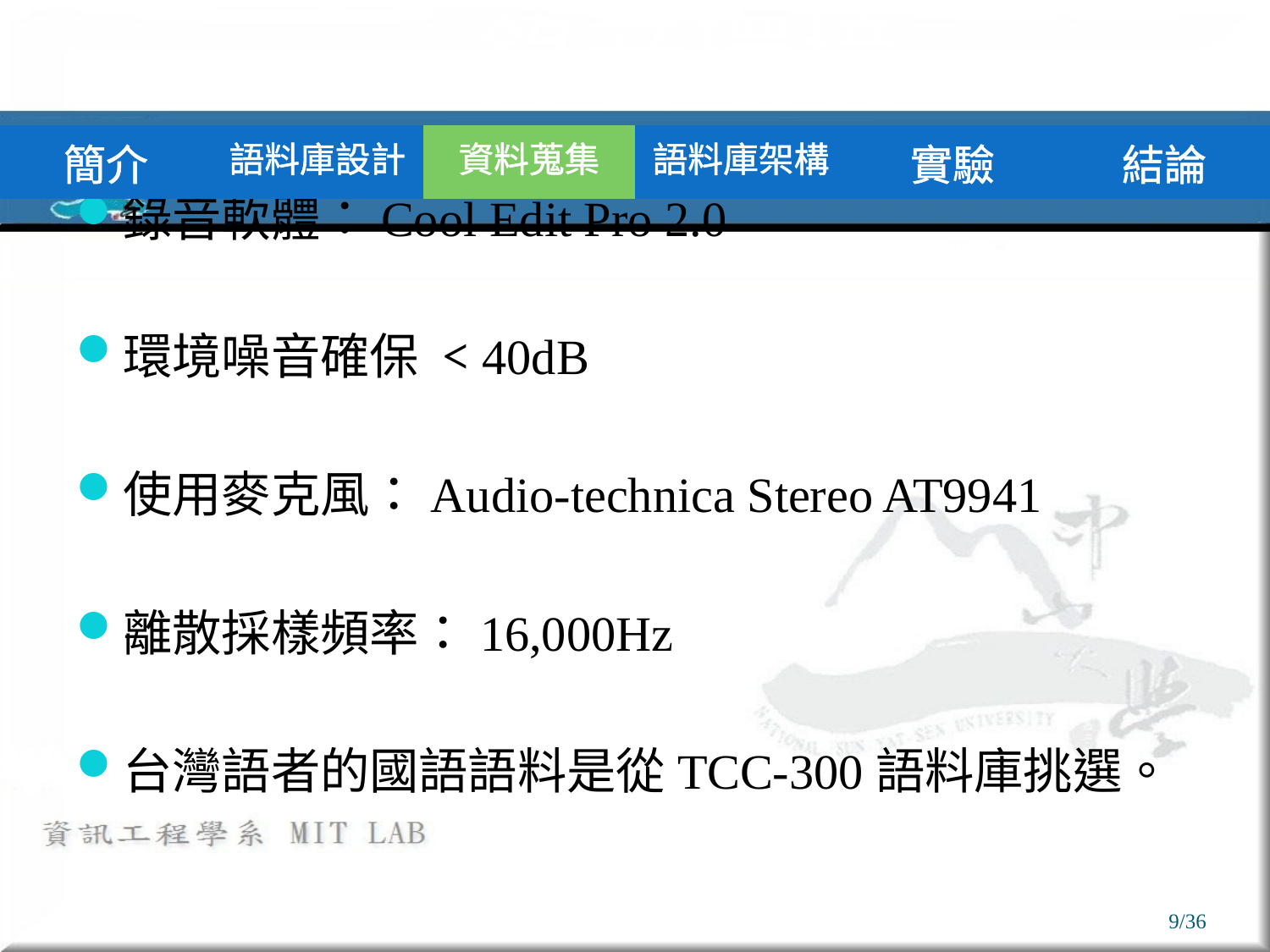

# 錄音環境
| 簡介 | 語料庫設計 | 資料蒐集 | 語料庫架構 | 實驗 | 結論 |
| --- | --- | --- | --- | --- | --- |
錄音軟體：Cool Edit Pro 2.0

環境噪音確保 < 40dB

使用麥克風：Audio-technica Stereo AT9941

離散採樣頻率：16,000Hz

台灣語者的國語語料是從TCC-300語料庫挑選。

9/36